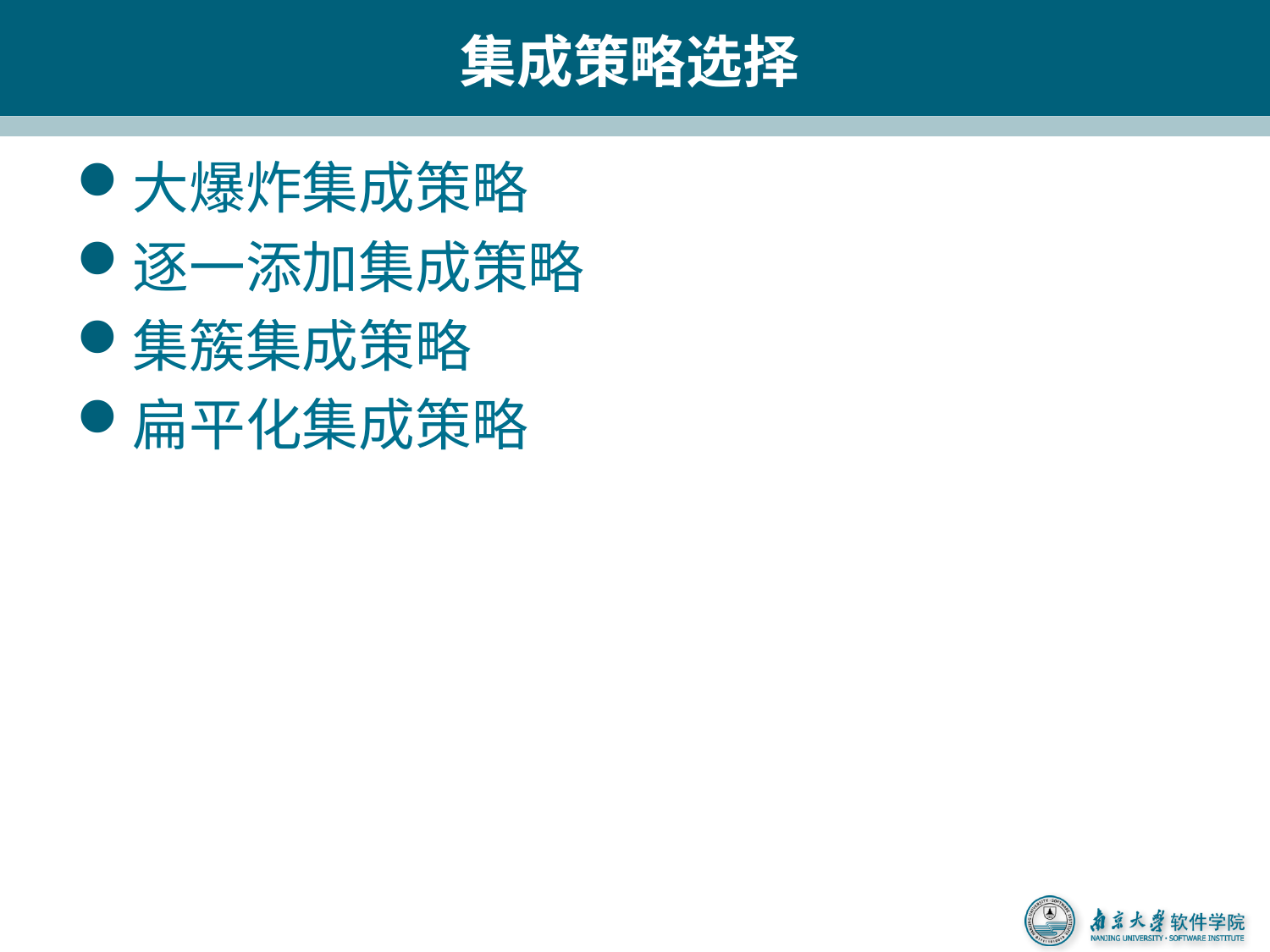

# 集成策略选择
大爆炸集成策略
逐一添加集成策略
集簇集成策略
扁平化集成策略